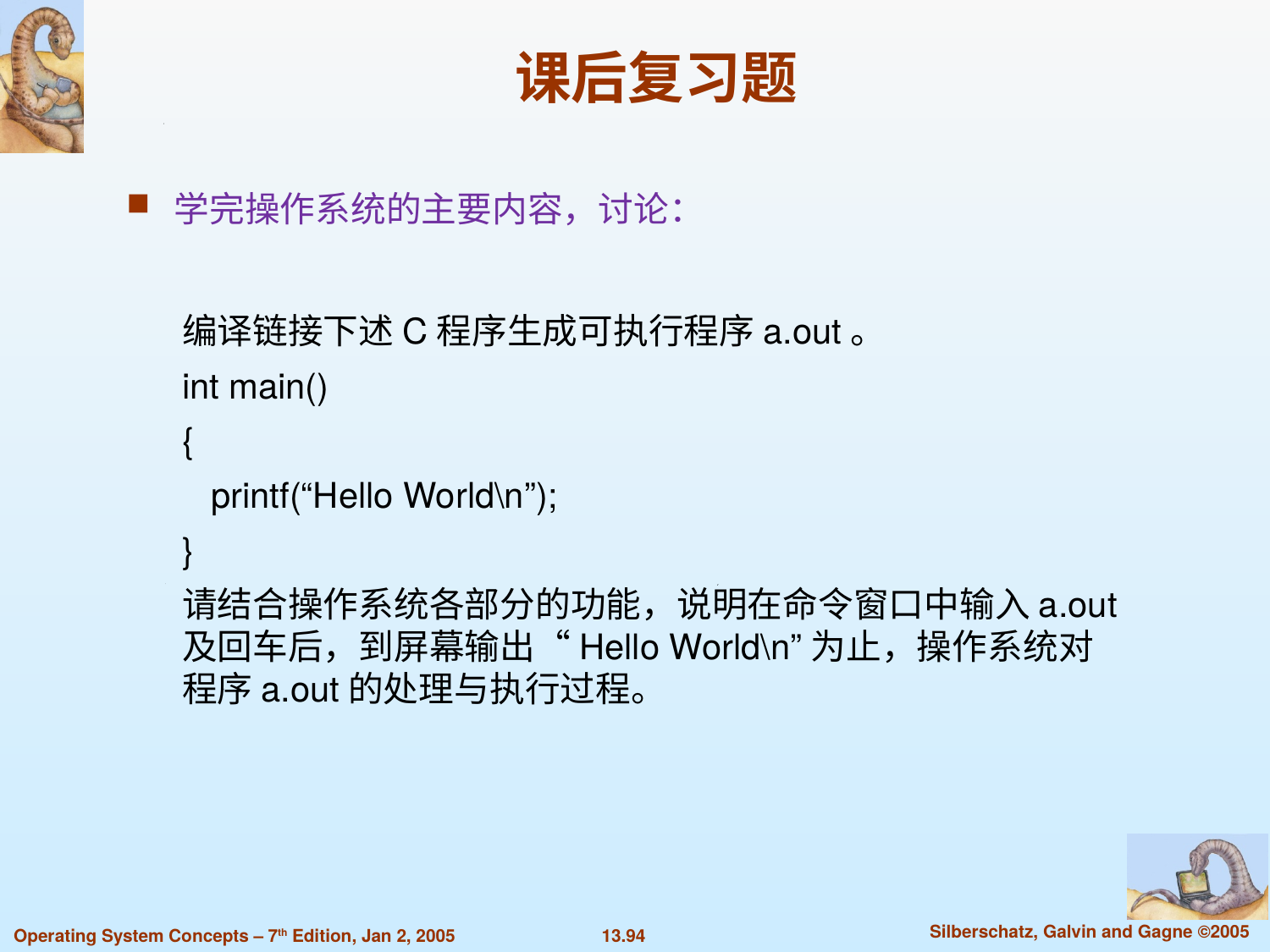

课后复习题
学完操作系统的主要内容，讨论：

编译链接下述C程序生成可执行程序a.out。
int main()
{
   printf(“Hello World\n”);
}
请结合操作系统各部分的功能，说明在命令窗口中输入a.out及回车后，到屏幕输出“Hello World\n”为止，操作系统对程序a.out的处理与执行过程。